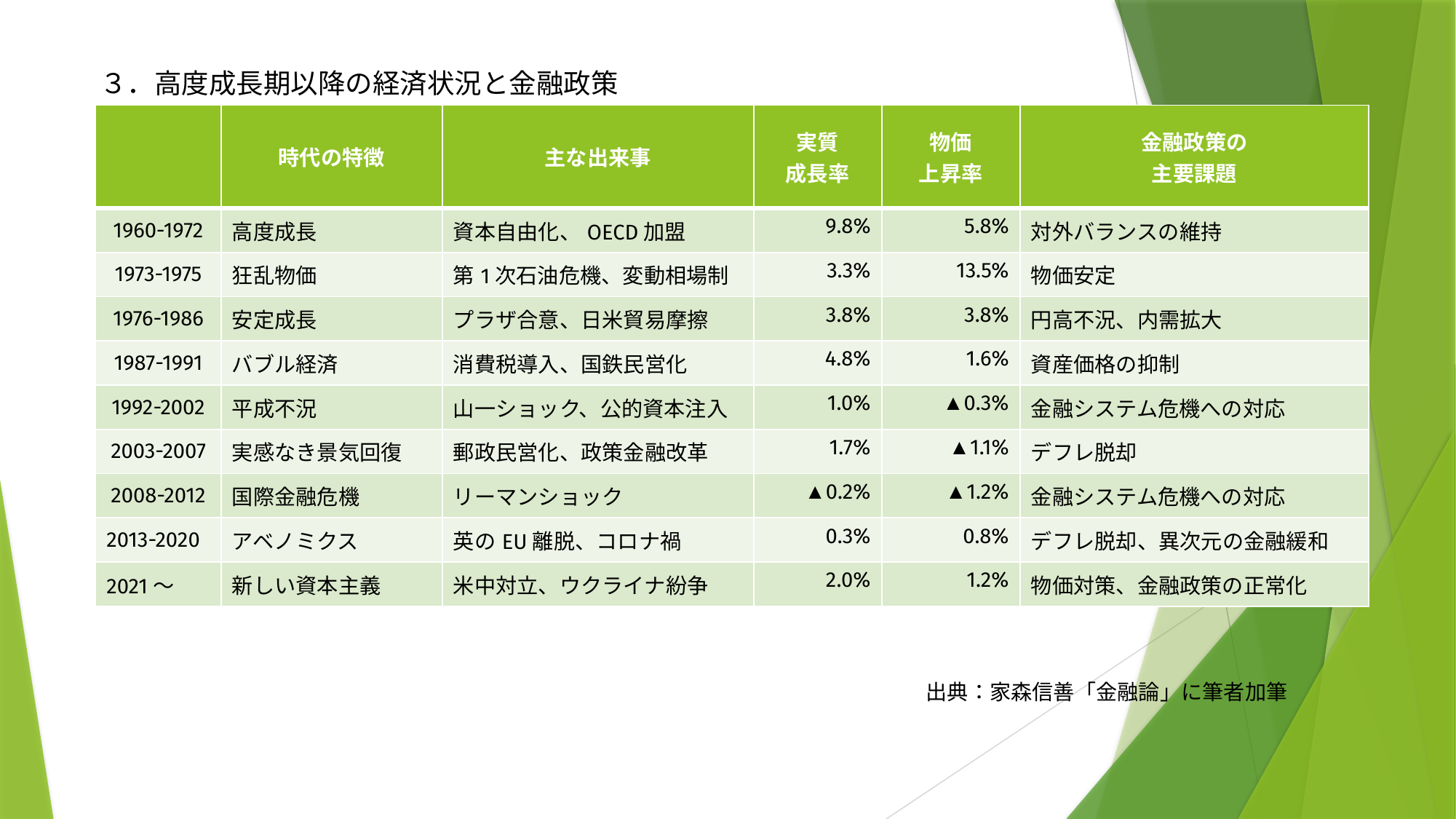

３．高度成長期以降の経済状況と金融政策
|  | 時代の特徴 | 主な出来事 | 実質 成長率 | 物価 上昇率 | 金融政策の 主要課題 |
| --- | --- | --- | --- | --- | --- |
| 1960-1972 | 高度成長 | 資本自由化、OECD加盟 | 9.8% | 5.8% | 対外バランスの維持 |
| 1973-1975 | 狂乱物価 | 第1次石油危機、変動相場制 | 3.3% | 13.5% | 物価安定 |
| 1976-1986 | 安定成長 | プラザ合意、日米貿易摩擦 | 3.8% | 3.8% | 円高不況、内需拡大 |
| 1987-1991 | バブル経済 | 消費税導入、国鉄民営化 | 4.8% | 1.6% | 資産価格の抑制 |
| 1992-2002 | 平成不況 | 山一ショック、公的資本注入 | 1.0% | ▲0.3% | 金融システム危機への対応 |
| 2003-2007 | 実感なき景気回復 | 郵政民営化、政策金融改革 | 1.7% | ▲1.1% | デフレ脱却 |
| 2008-2012 | 国際金融危機 | リーマンショック | ▲0.2% | ▲1.2% | 金融システム危機への対応 |
| 2013-2020 | アベノミクス | 英のEU離脱、コロナ禍 | 0.3% | 0.8% | デフレ脱却、異次元の金融緩和 |
| 2021～ | 新しい資本主義 | 米中対立、ウクライナ紛争 | 2.0% | 1.2% | 物価対策、金融政策の正常化 |
出典：家森信善「金融論」に筆者加筆